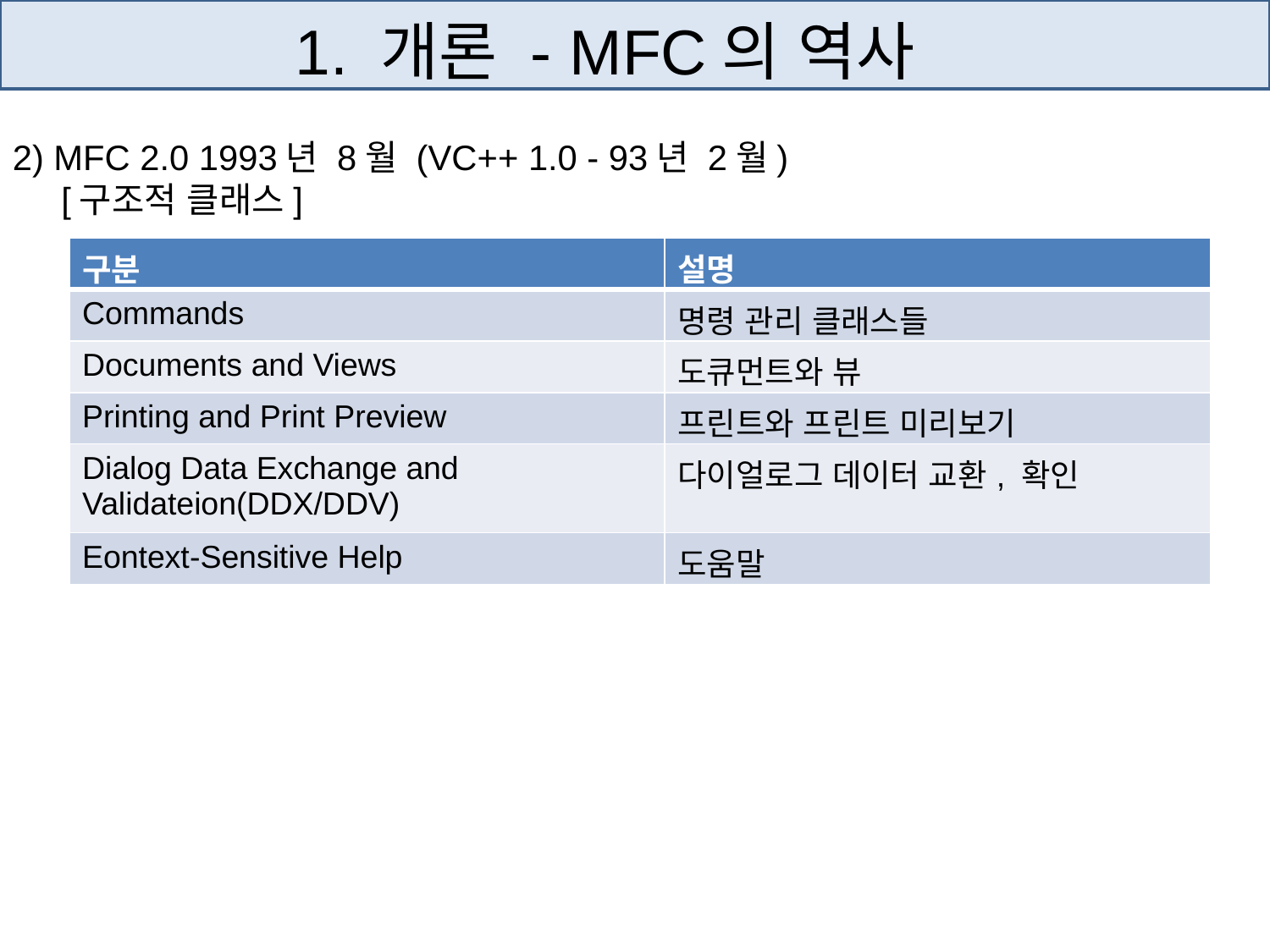

# 1. 개론 - MFC의 역사
2) MFC 2.0 1993년 8월 (VC++ 1.0 - 93년 2월)
     [구조적 클래스]

| 구분 | 설명 |
| --- | --- |
| Commands | 명령 관리 클래스들 |
| Documents and Views | 도큐먼트와 뷰 |
| Printing and Print Preview | 프린트와 프린트 미리보기 |
| Dialog Data Exchange and Validateion(DDX/DDV) | 다이얼로그 데이터 교환, 확인 |
| Eontext-Sensitive Help | 도움말 |